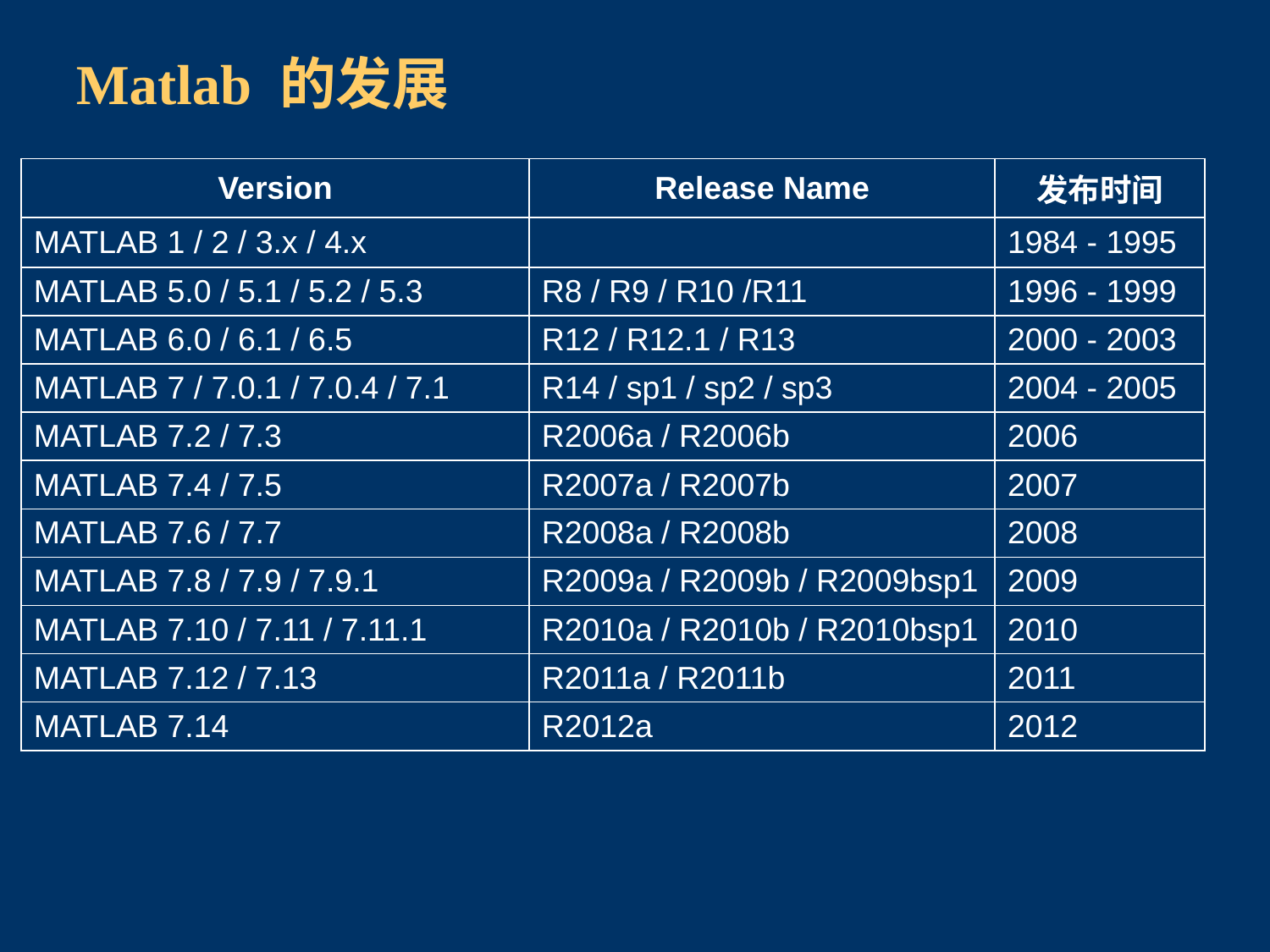

Matlab 的发展
| Version | Release Name | 发布时间 |
| --- | --- | --- |
| MATLAB 1 / 2 / 3.x / 4.x | ​ | 1984 - 1995 |
| MATLAB 5.0 / 5.1 / 5.2 / 5.3 | R8 / R9 / R10 /R11 | 1996 - 1999 |
| MATLAB 6.0 / 6.1 / 6.5 | R12 / R12.1 / R13 | 2000 - 2003 |
| MATLAB 7 / 7.0.1 / 7.0.4 / 7.1 | R14 / sp1 / sp2 / sp3 | 2004 - 2005 |
| MATLAB 7.2 / 7.3 | R2006a / R2006b | 2006 |
| MATLAB 7.4 / 7.5 | R2007a / R2007b | 2007 |
| MATLAB 7.6 / 7.7 | R2008a / R2008b | 2008 |
| MATLAB 7.8 / 7.9 / 7.9.1 | R2009a / R2009b / R2009bsp1 | 2009 |
| MATLAB 7.10 / 7.11 / 7.11.1 | R2010a / R2010b / R2010bsp1 | 2010 |
| MATLAB 7.12 / 7.13 | R2011a / R2011b | 2011 |
| MATLAB 7.14 | R2012a | 2012 |